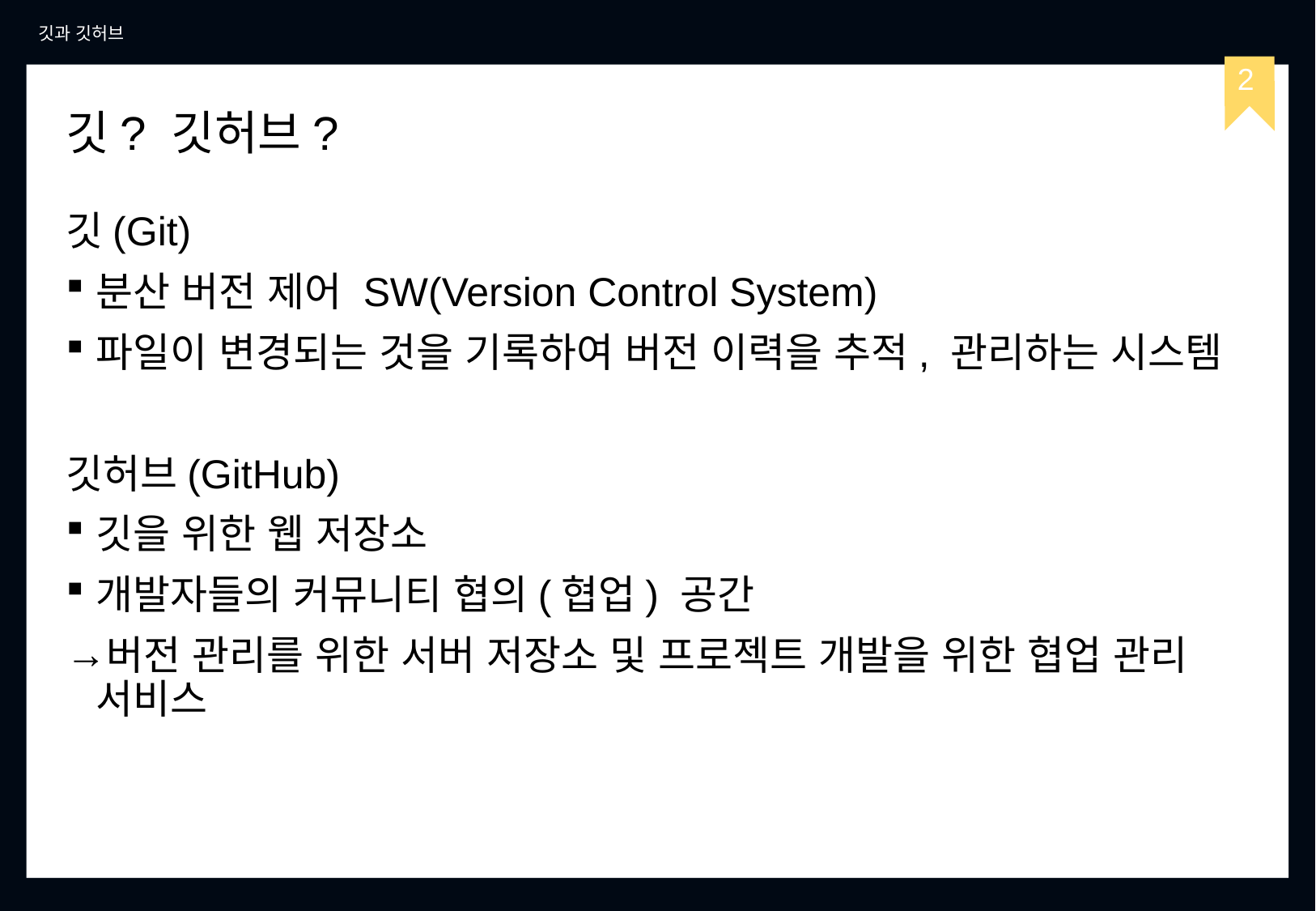

깃과 깃허브
2
# 깃? 깃허브?
깃(Git)
분산 버전 제어 SW(Version Control System)
파일이 변경되는 것을 기록하여 버전 이력을 추적, 관리하는 시스템

깃허브(GitHub)
깃을 위한 웹 저장소
개발자들의 커뮤니티 협의(협업) 공간
버전 관리를 위한 서버 저장소 및 프로젝트 개발을 위한 협업 관리 서비스